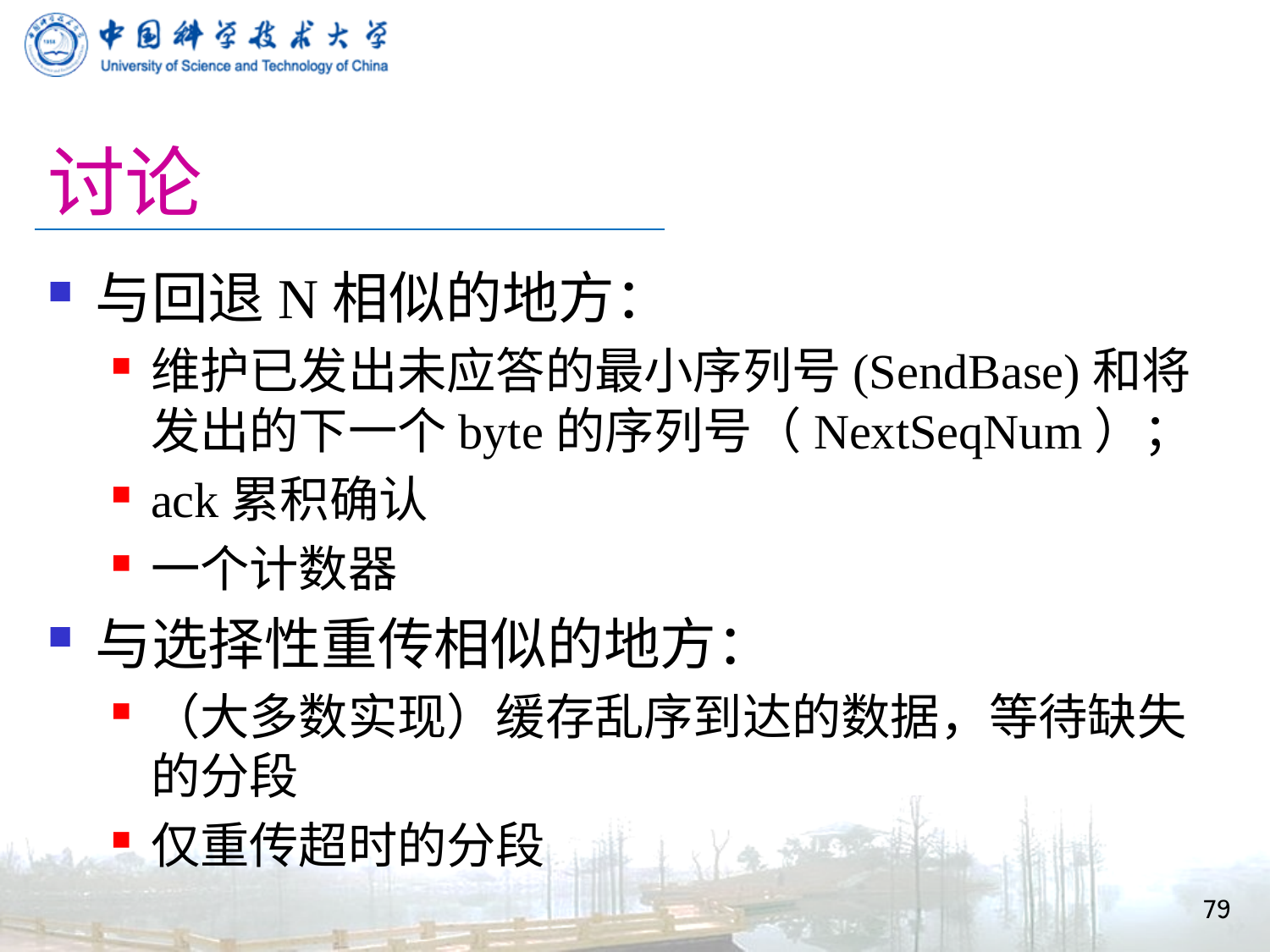

# 讨论
与回退N相似的地方：
维护已发出未应答的最小序列号(SendBase)和将发出的下一个byte的序列号（NextSeqNum）；
ack累积确认
一个计数器
与选择性重传相似的地方：
（大多数实现）缓存乱序到达的数据，等待缺失的分段
仅重传超时的分段
79